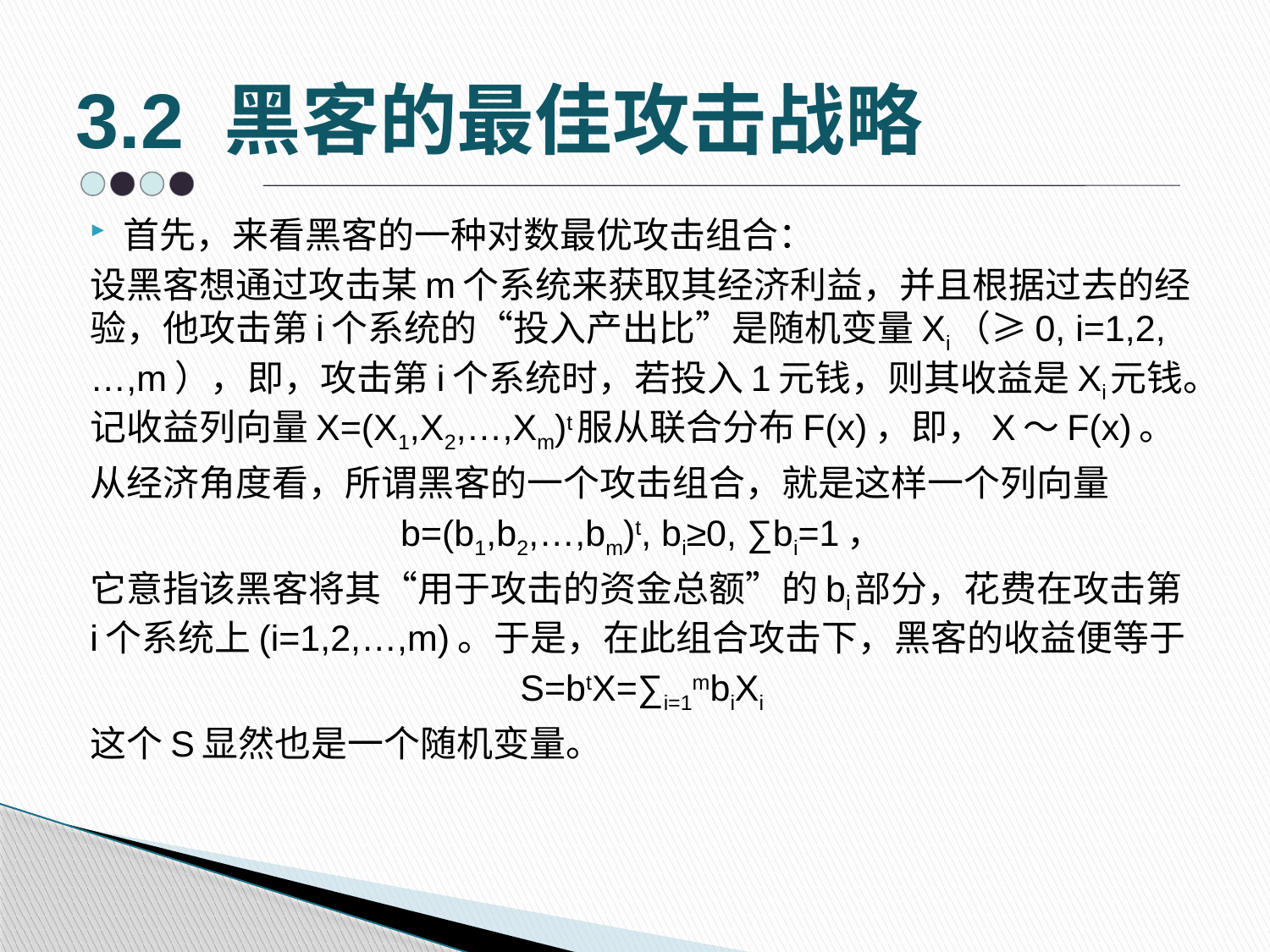

# 3.2 黑客的最佳攻击战略

首先，来看黑客的一种对数最优攻击组合：
设黑客想通过攻击某m个系统来获取其经济利益，并且根据过去的经验，他攻击第i个系统的“投入产出比”是随机变量Xi（≥0, i=1,2,…,m），即，攻击第i个系统时，若投入1元钱，则其收益是Xi元钱。记收益列向量X=(X1,X2,…,Xm)t服从联合分布F(x)，即，X～F(x)。
从经济角度看，所谓黑客的一个攻击组合，就是这样一个列向量
b=(b1,b2,…,bm)t, bi≥0, ∑bi=1，
它意指该黑客将其“用于攻击的资金总额”的bi部分，花费在攻击第i个系统上(i=1,2,…,m)。于是，在此组合攻击下，黑客的收益便等于
S=btX=∑i=1mbiXi
这个S显然也是一个随机变量。